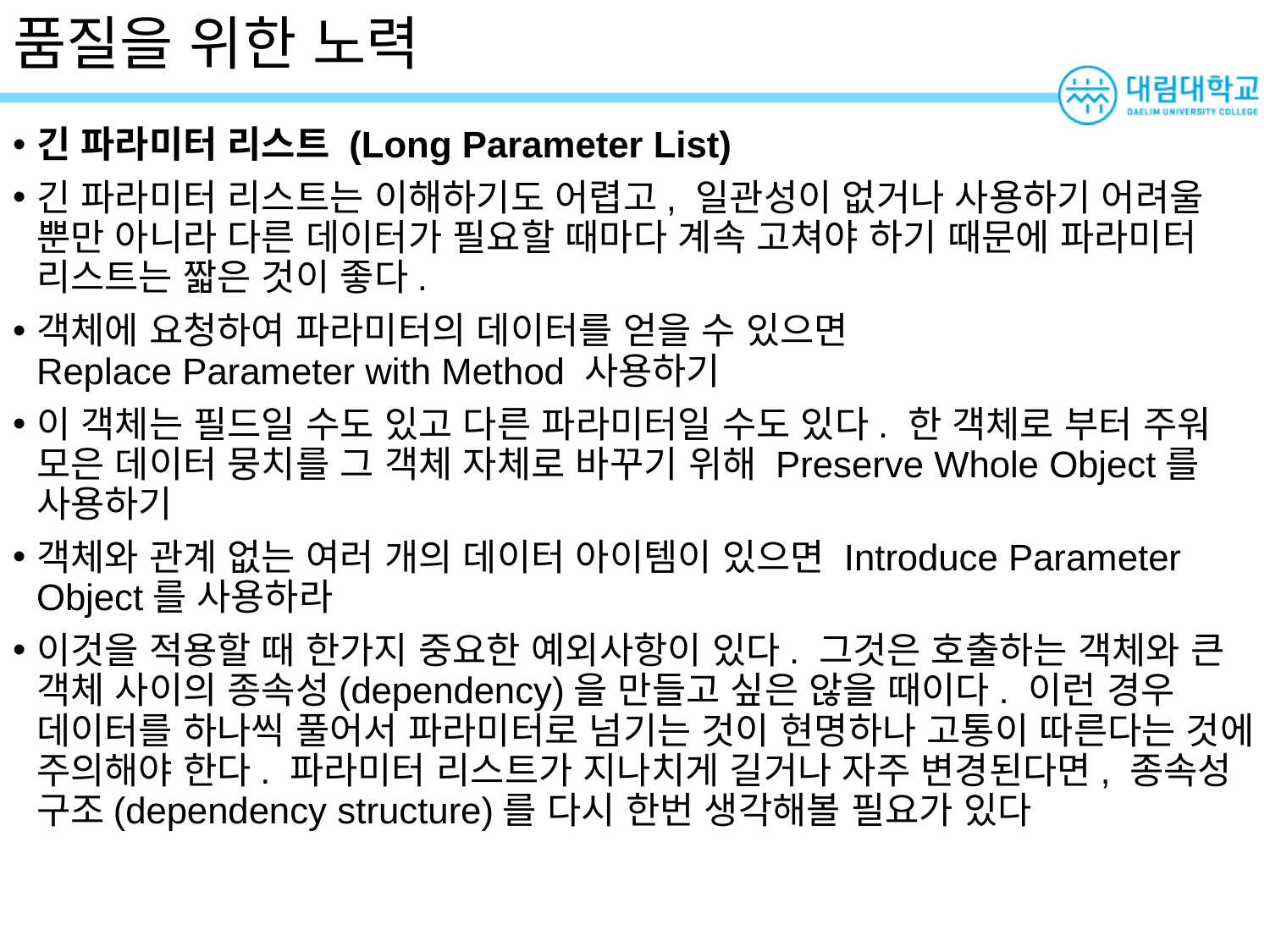

# 품질을 위한 노력
긴 파라미터 리스트 (Long Parameter List)
긴 파라미터 리스트는 이해하기도 어렵고, 일관성이 없거나 사용하기 어려울 뿐만 아니라 다른 데이터가 필요할 때마다 계속 고쳐야 하기 때문에 파라미터 리스트는 짧은 것이 좋다.
객체에 요청하여 파라미터의 데이터를 얻을 수 있으면
Replace Parameter with Method 사용하기
이 객체는 필드일 수도 있고 다른 파라미터일 수도 있다. 한 객체로 부터 주워 모은 데이터 뭉치를 그 객체 자체로 바꾸기 위해 Preserve Whole Object를 사용하기
객체와 관계 없는 여러 개의 데이터 아이템이 있으면 Introduce Parameter Object를 사용하라
이것을 적용할 때 한가지 중요한 예외사항이 있다. 그것은 호출하는 객체와 큰 객체 사이의 종속성(dependency)을 만들고 싶은 않을 때이다. 이런 경우 데이터를 하나씩 풀어서 파라미터로 넘기는 것이 현명하나 고통이 따른다는 것에 주의해야 한다. 파라미터 리스트가 지나치게 길거나 자주 변경된다면, 종속성 구조(dependency structure)를 다시 한번 생각해볼 필요가 있다